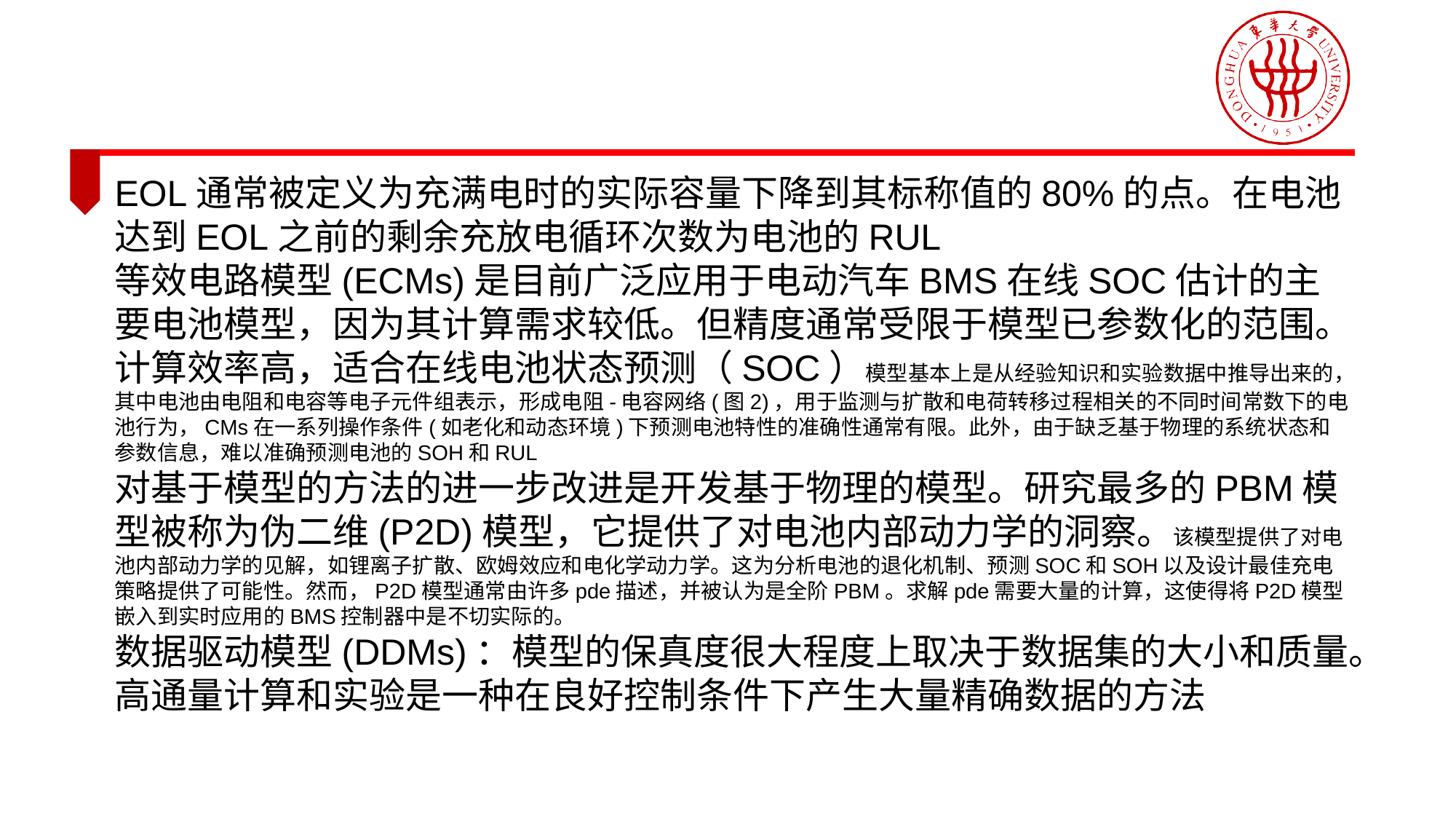

EOL通常被定义为充满电时的实际容量下降到其标称值的80%的点。在电池达到EOL之前的剩余充放电循环次数为电池的RUL
等效电路模型(ECMs)是目前广泛应用于电动汽车BMS在线SOC估计的主要电池模型，因为其计算需求较低。但精度通常受限于模型已参数化的范围。计算效率高，适合在线电池状态预测（SOC）模型基本上是从经验知识和实验数据中推导出来的，其中电池由电阻和电容等电子元件组表示，形成电阻-电容网络(图2)，用于监测与扩散和电荷转移过程相关的不同时间常数下的电池行为，CMs在一系列操作条件(如老化和动态环境)下预测电池特性的准确性通常有限。此外，由于缺乏基于物理的系统状态和参数信息，难以准确预测电池的SOH和RUL
对基于模型的方法的进一步改进是开发基于物理的模型。研究最多的PBM模型被称为伪二维(P2D)模型，它提供了对电池内部动力学的洞察。该模型提供了对电池内部动力学的见解，如锂离子扩散、欧姆效应和电化学动力学。这为分析电池的退化机制、预测SOC和SOH以及设计最佳充电策略提供了可能性。然而，P2D模型通常由许多pde描述，并被认为是全阶PBM。求解pde需要大量的计算，这使得将P2D模型嵌入到实时应用的BMS控制器中是不切实际的。
数据驱动模型(DDMs)：模型的保真度很大程度上取决于数据集的大小和质量。高通量计算和实验是一种在良好控制条件下产生大量精确数据的方法